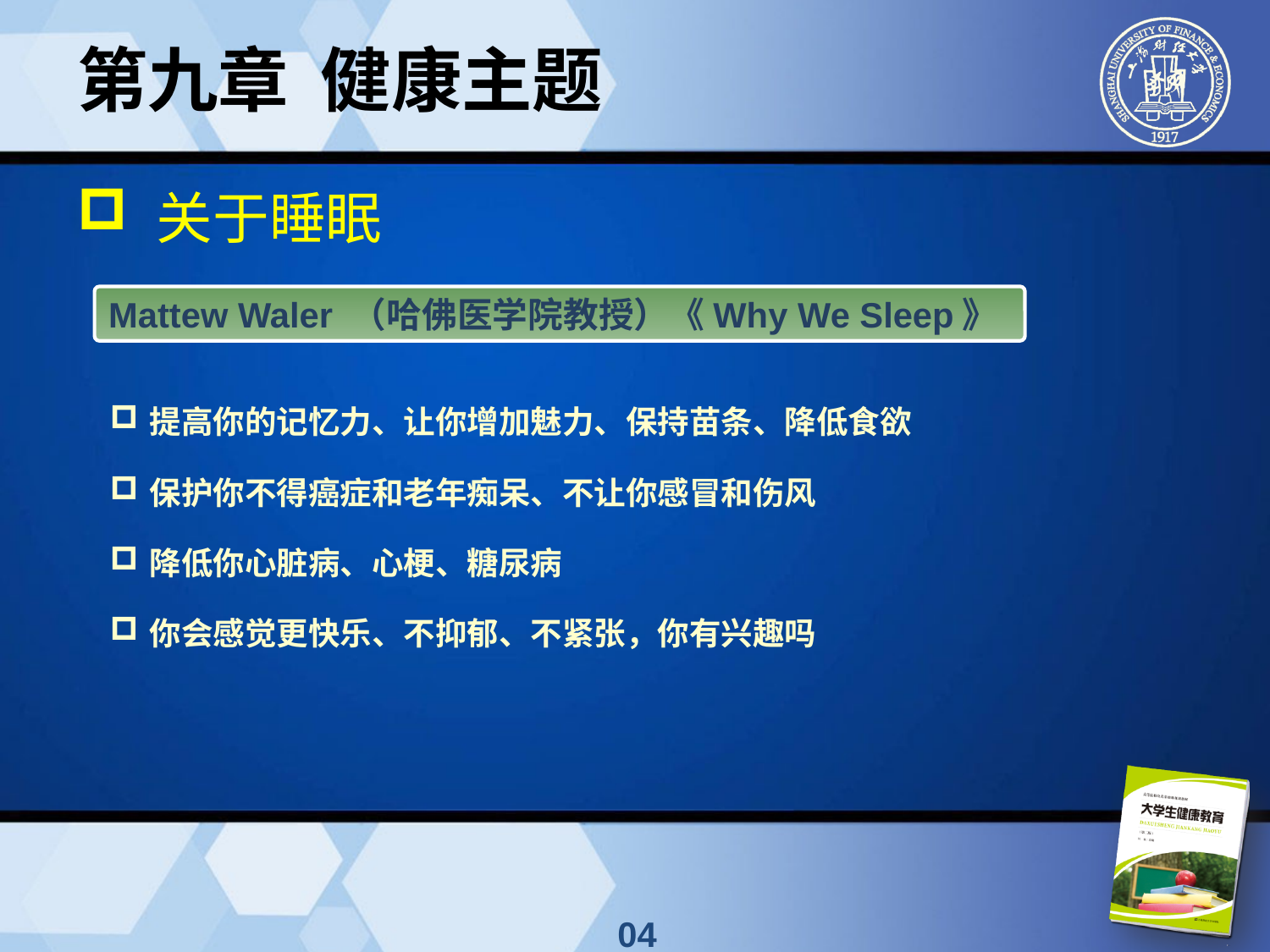

第九章  健康主题
 关于睡眠
Mattew Waler （哈佛医学院教授）《Why We Sleep》
提高你的记忆力、让你增加魅力、保持苗条、降低食欲
保护你不得癌症和老年痴呆、不让你感冒和伤风
降低你心脏病、心梗、糖尿病
你会感觉更快乐、不抑郁、不紧张，你有兴趣吗

04